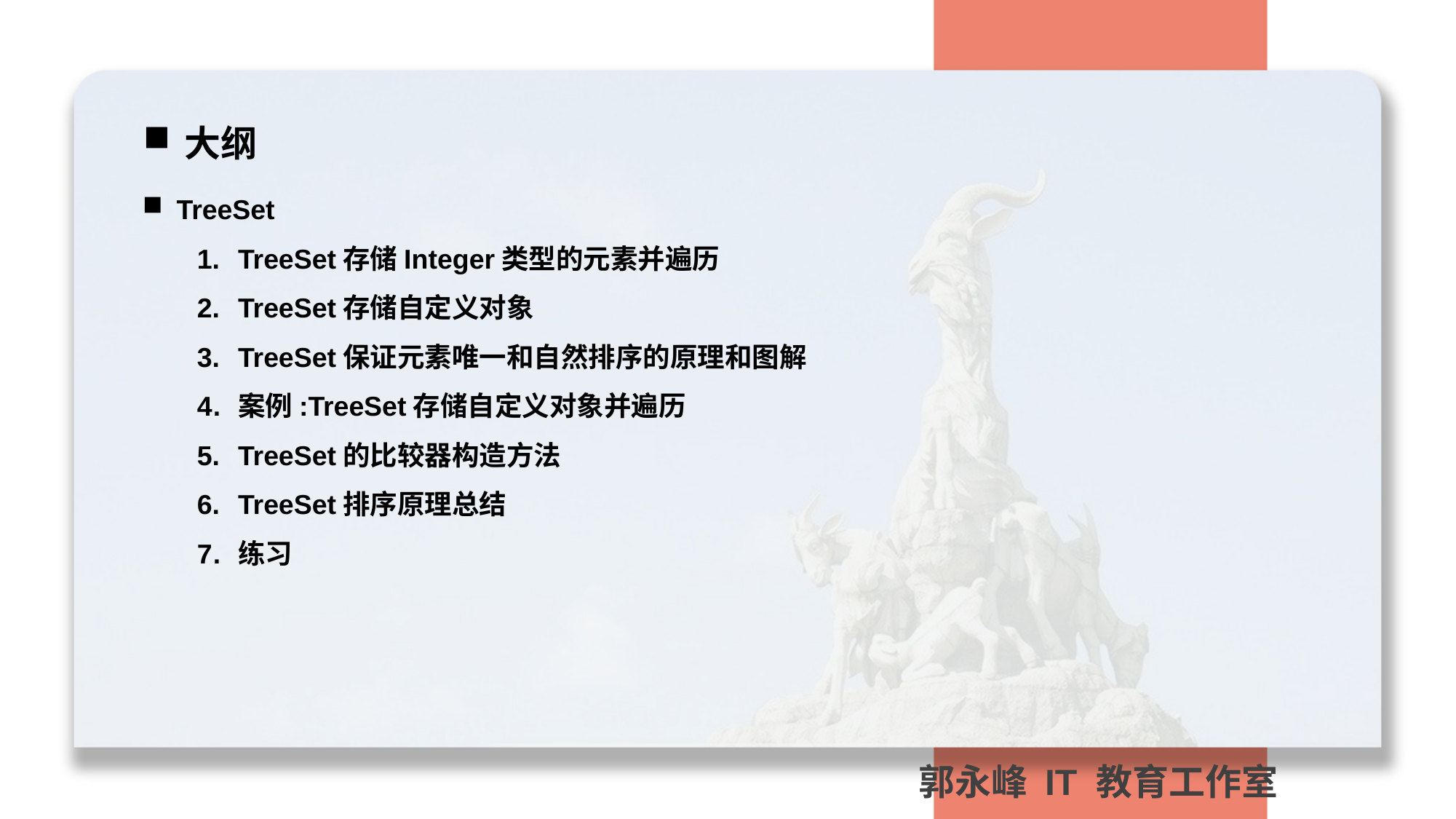

大纲
TreeSet
TreeSet存储Integer类型的元素并遍历
TreeSet存储自定义对象
TreeSet保证元素唯一和自然排序的原理和图解
案例:TreeSet存储自定义对象并遍历
TreeSet的比较器构造方法
TreeSet排序原理总结
练习